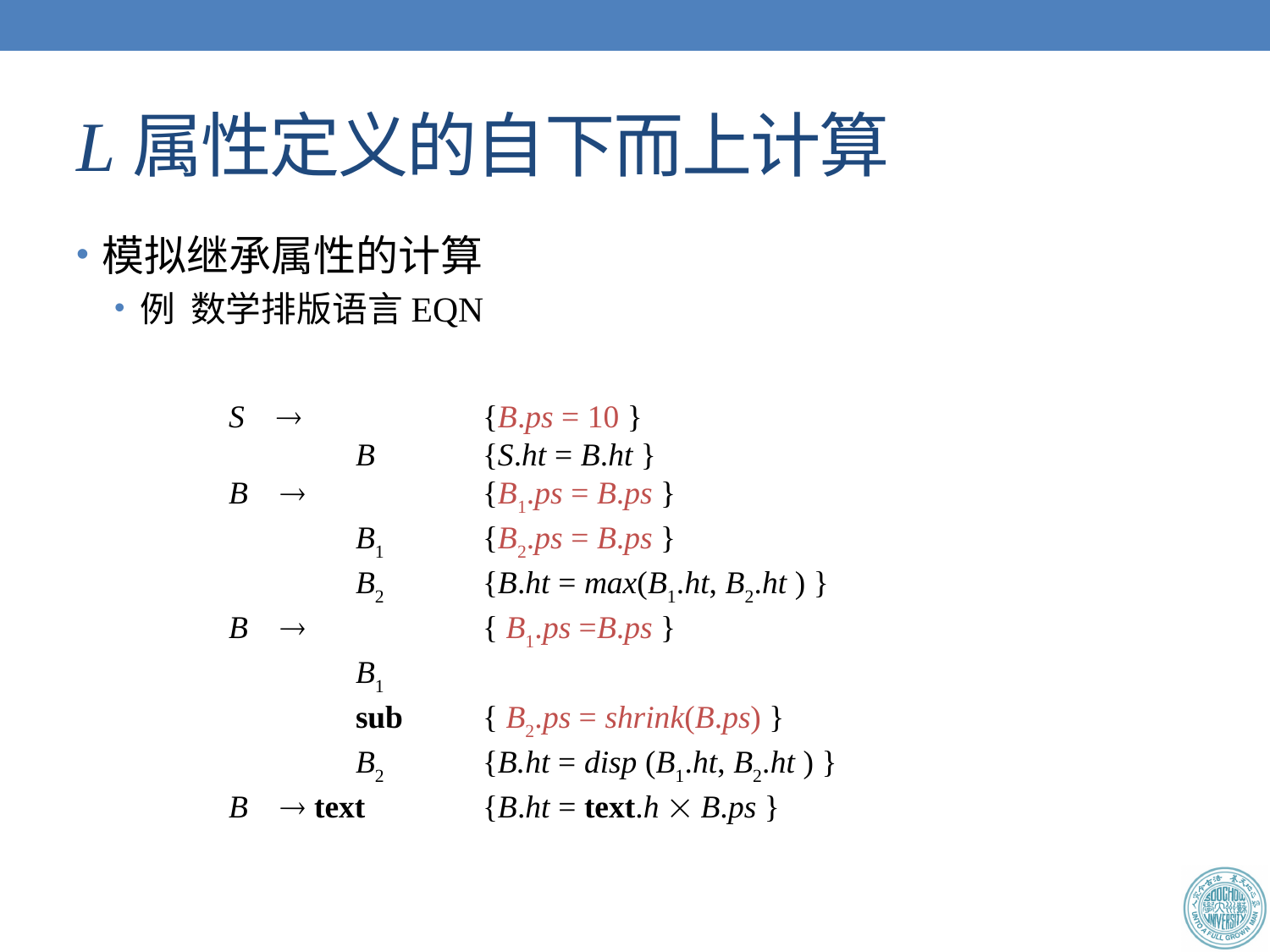

# L属性定义的自下而上计算
模拟继承属性的计算
例  数学排版语言EQN

		S    →		{B.ps = 10 }
			B	{S.ht = B.ht }
 		B    → 		{B1.ps = B.ps }
      		B1	{B2.ps = B.ps }
     		B2	{B.ht = max(B1.ht, B2.ht ) }
 		B    → 		{ B1.ps =B.ps }
  			B1
			sub	{ B2.ps = shrink(B.ps) }
			B2	{B.ht = disp (B1.ht, B2.ht ) }
 		B    → text	{B.ht = text.h × B.ps }